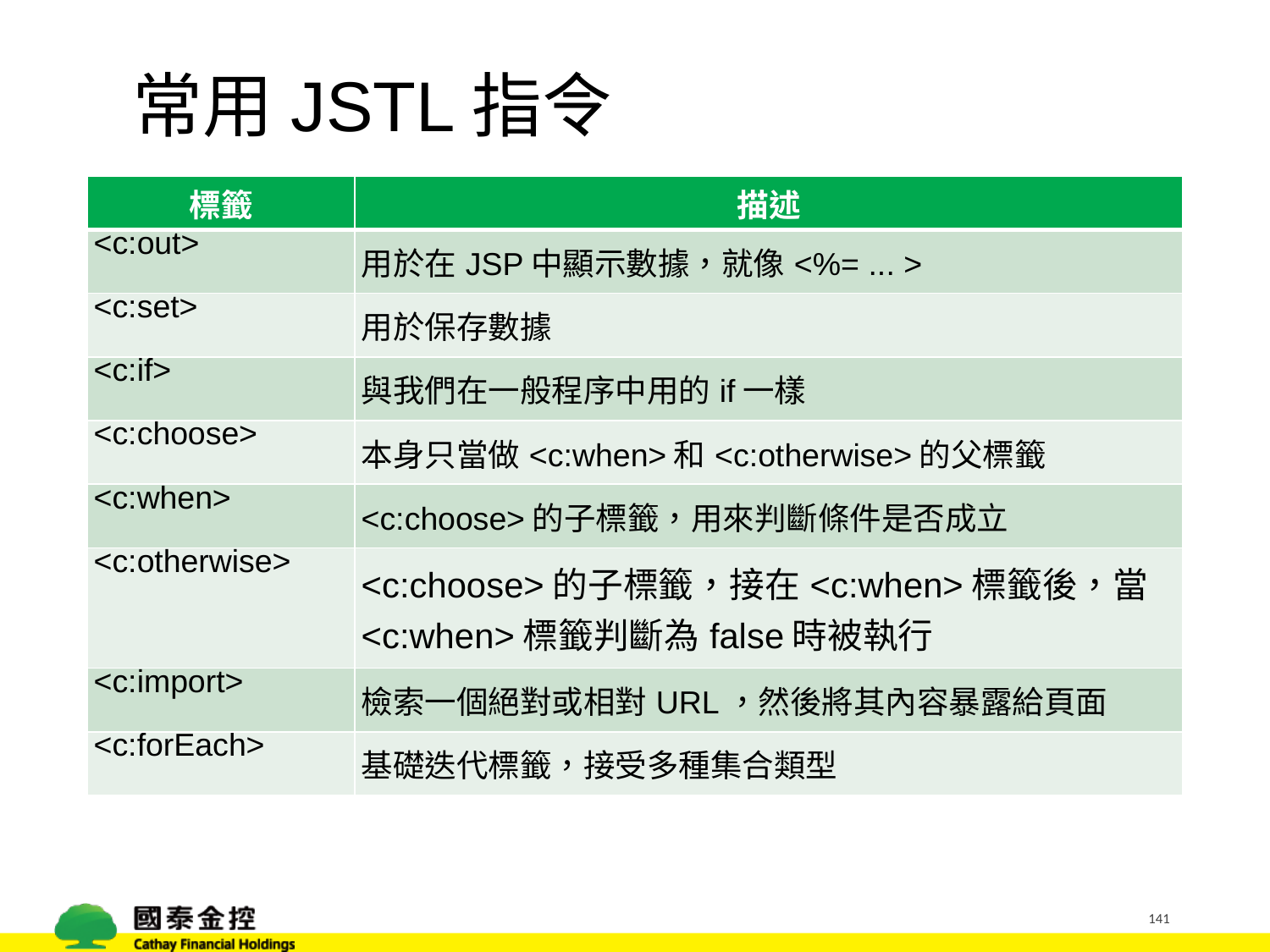

# 常用JSTL指令
| 標籤 | 描述 |
| --- | --- |
| <c:out> | 用於在JSP中顯示數據，就像<%= ... > |
| <c:set> | 用於保存數據 |
| <c:if> | 與我們在一般程序​​中用的if一樣 |
| <c:choose> | 本身只當做<c:when>和<c:otherwise>的父標籤 |
| <c:when> | <c:choose>的子標籤，用來判斷條件是否成立 |
| <c:otherwise> | <c:choose>的子標籤，接在<c:when>標籤後，當<c:when>標籤判斷為false時被執行 |
| <c:import> | 檢索一個絕對或相對URL，然後將其內容暴露給頁面 |
| <c:forEach> | 基礎迭代標籤，接受多種集合類型 |